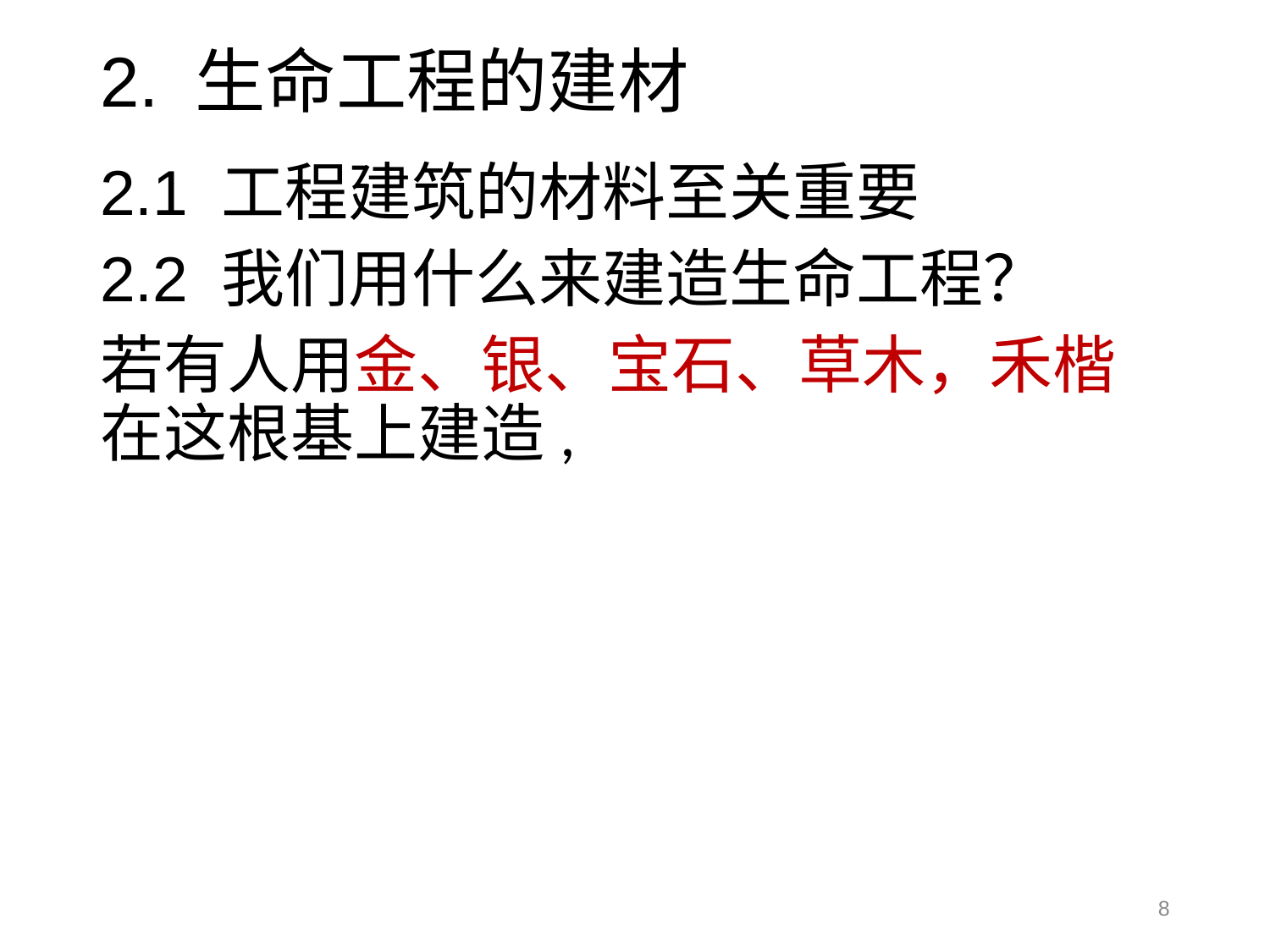

# 2. 生命工程的建材
2.1 工程建筑的材料至关重要
2.2 我们用什么来建造生命工程？
若有人用金、银、宝石、草木，禾楷在这根基上建造,

8